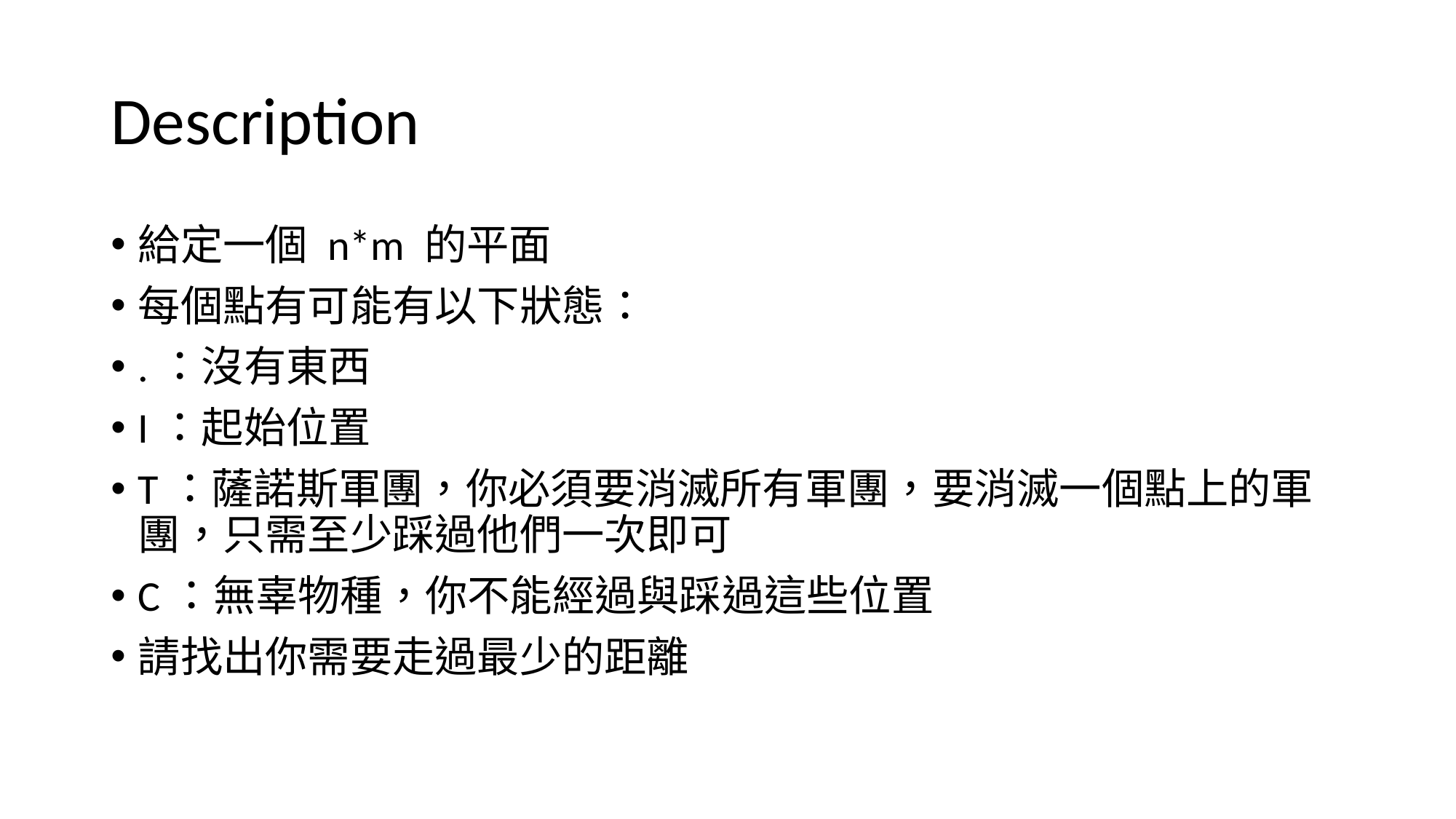

# Description
給定一個 n*m 的平面
每個點有可能有以下狀態：
.：沒有東西
I：起始位置
T：薩諾斯軍團，你必須要消滅所有軍團，要消滅一個點上的軍團，只需至少踩過他們一次即可
C：無辜物種，你不能經過與踩過這些位置
請找出你需要走過最少的距離